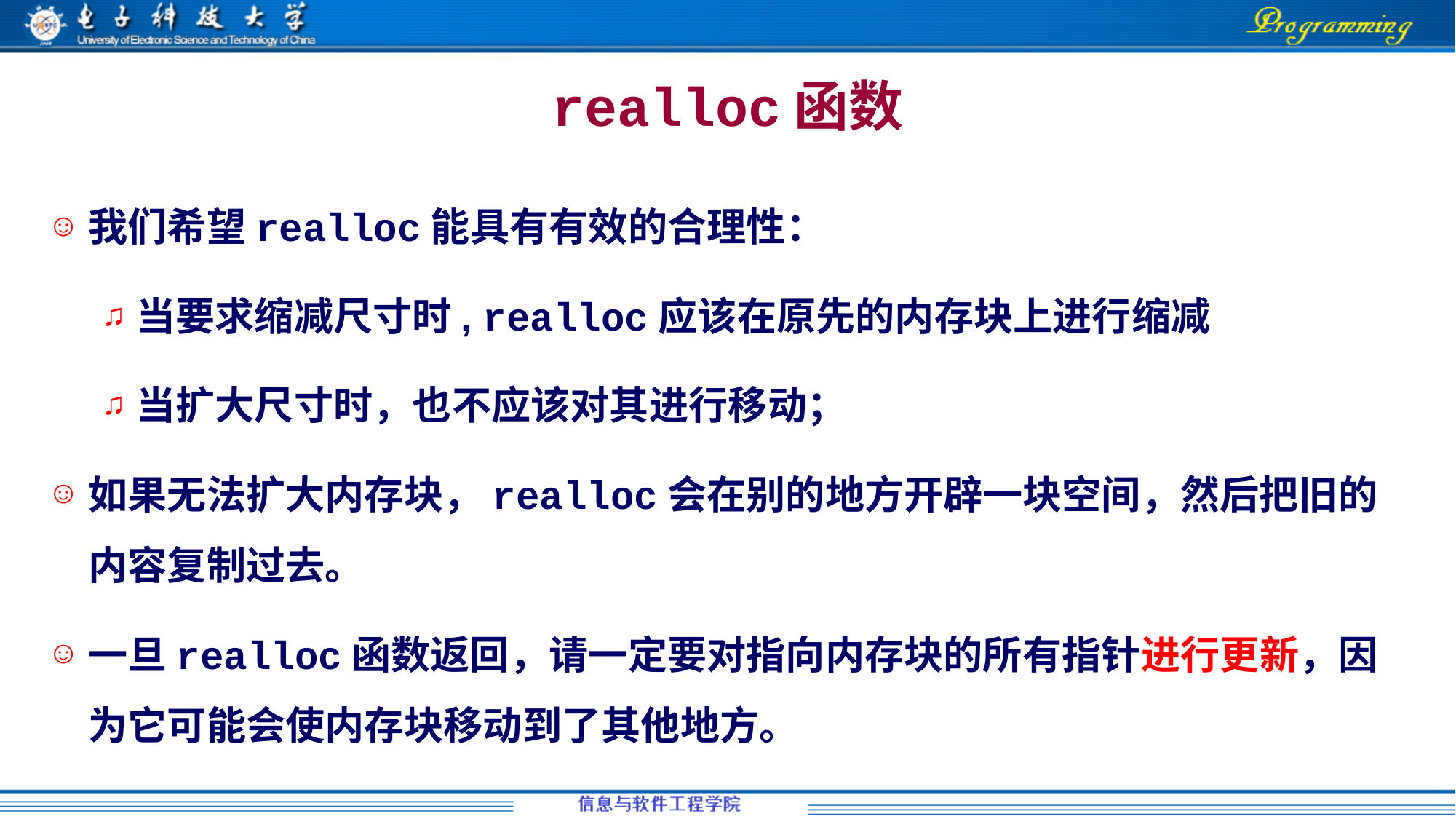

# realloc函数
我们希望realloc能具有有效的合理性：
当要求缩减尺寸时, realloc应该在原先的内存块上进行缩减
当扩大尺寸时，也不应该对其进行移动；
如果无法扩大内存块，realloc会在别的地方开辟一块空间，然后把旧的内容复制过去。
一旦realloc函数返回，请一定要对指向内存块的所有指针进行更新，因为它可能会使内存块移动到了其他地方。